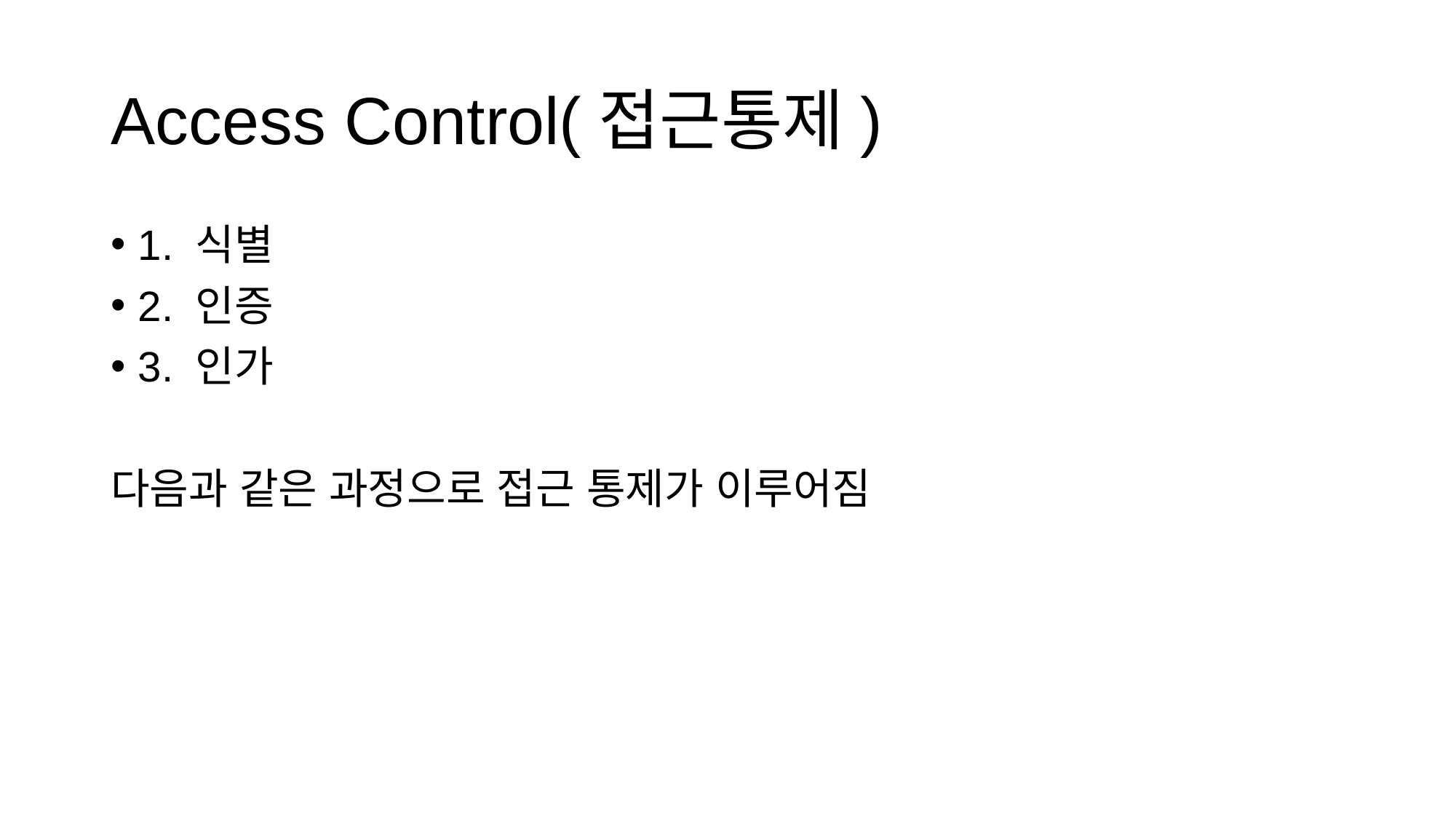

# Access Control(접근통제)
1. 식별
2. 인증
3. 인가

다음과 같은 과정으로 접근 통제가 이루어짐